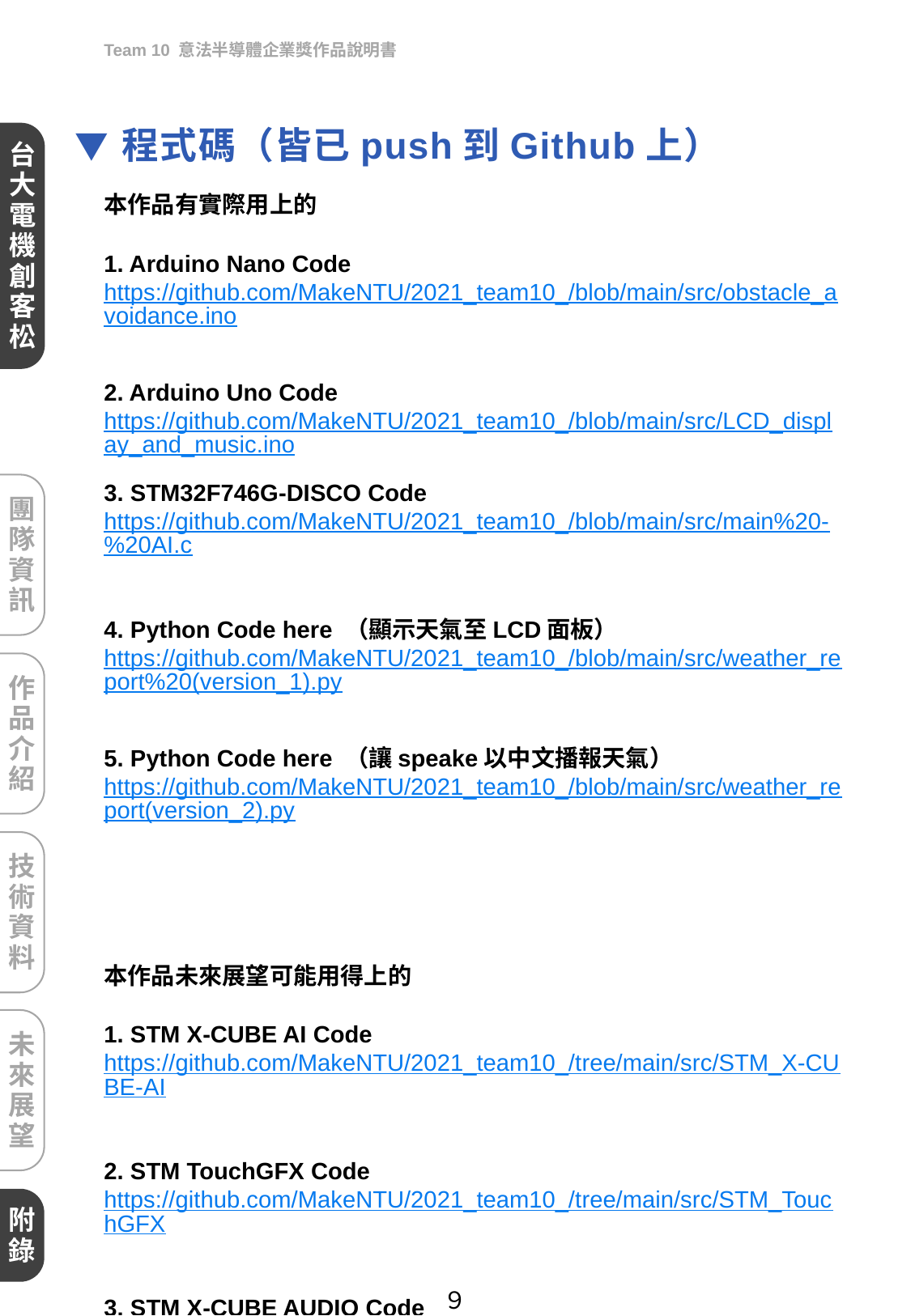

Team 10 意法半導體企業獎作品說明書
▼程式碼（皆已push到Github上）

本作品有實際用上的
1. Arduino Nano Code
https://github.com/MakeNTU/2021_team10_/blob/main/src/obstacle_avoidance.ino
2. Arduino Uno Code
https://github.com/MakeNTU/2021_team10_/blob/main/src/LCD_display_and_music.ino
3. STM32F746G-DISCO Code
https://github.com/MakeNTU/2021_team10_/blob/main/src/main%20-%20AI.c

4. Python Code here （顯示天氣至LCD面板）
https://github.com/MakeNTU/2021_team10_/blob/main/src/weather_report%20(version_1).py
5. Python Code here （讓speake以中文播報天氣）
https://github.com/MakeNTU/2021_team10_/blob/main/src/weather_report(version_2).py

本作品未來展望可能用得上的
1. STM X-CUBE AI Code
https://github.com/MakeNTU/2021_team10_/tree/main/src/STM_X-CUBE-AI

2. STM TouchGFX Code
https://github.com/MakeNTU/2021_team10_/tree/main/src/STM_TouchGFX

3. STM X-CUBE AUDIO Code
https://github.com/MakeNTU/2021_team10_/tree/main/src/STM_X-CUBE-AUDIO
台大電機創客松
團隊資訊
作品介紹
技術資料
未來展望
附錄
９